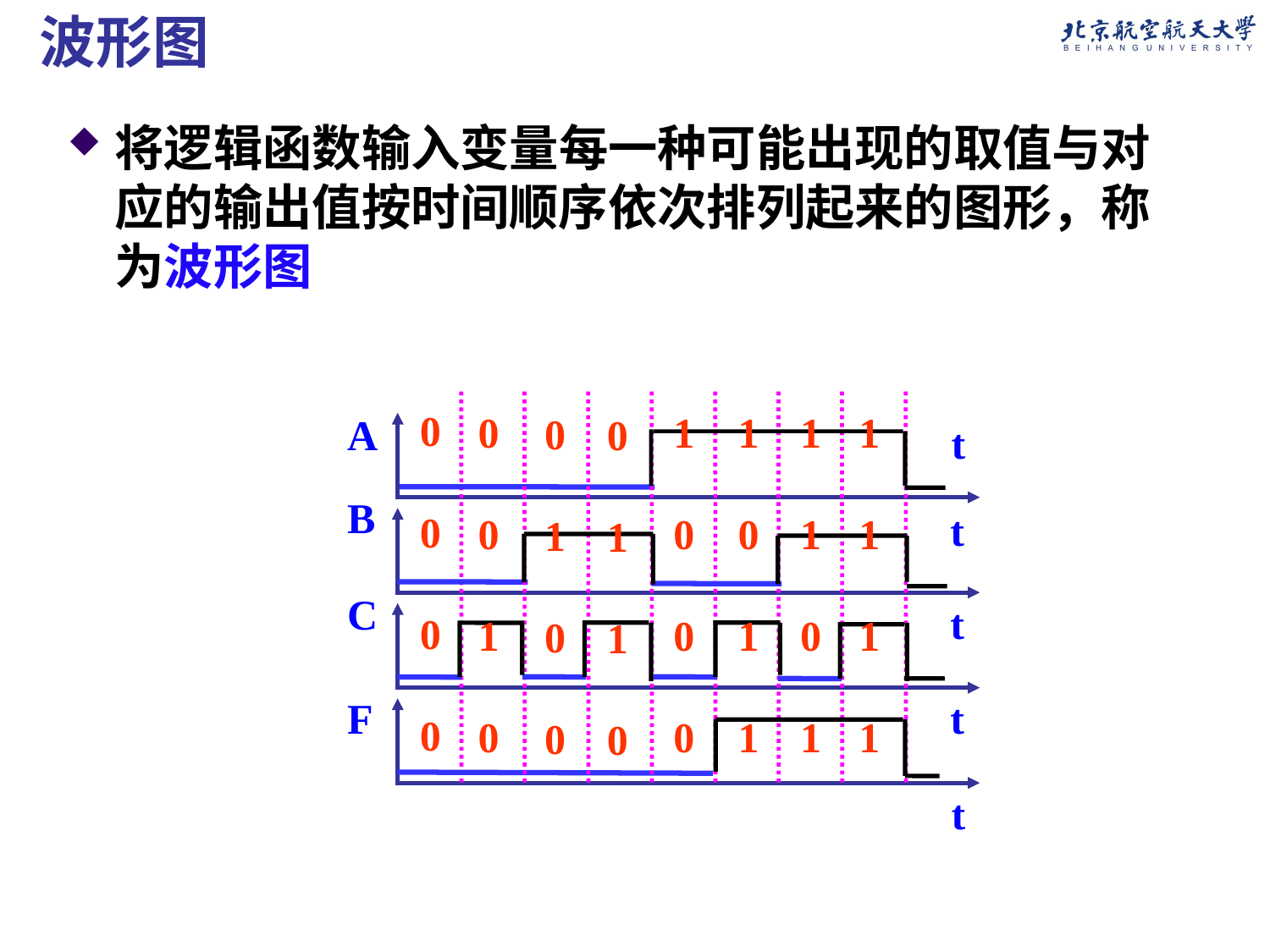

波形图
将逻辑函数输入变量每一种可能出现的取值与对应的输出值按时间顺序依次排列起来的图形，称为波形图

0

0

0

0
1

1

0

1
0

0

1

0
1

0

1

1
1

1

1

1
1

0

0

0
0

1

0

0
0

1

1

0
A
t

B

t

C

t

F
t

t